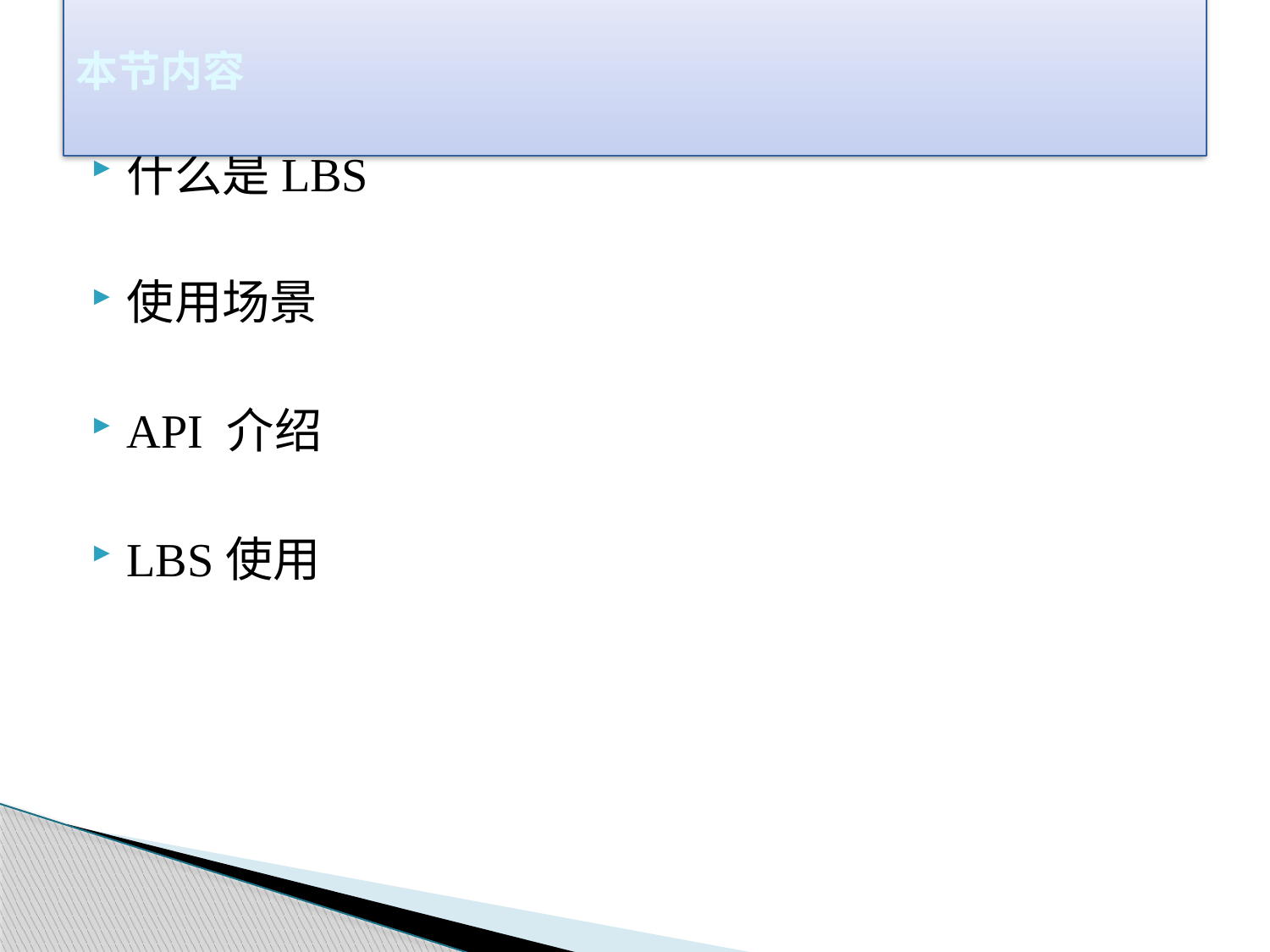

# 本节内容
什么是LBS

使用场景

API 介绍

LBS使用